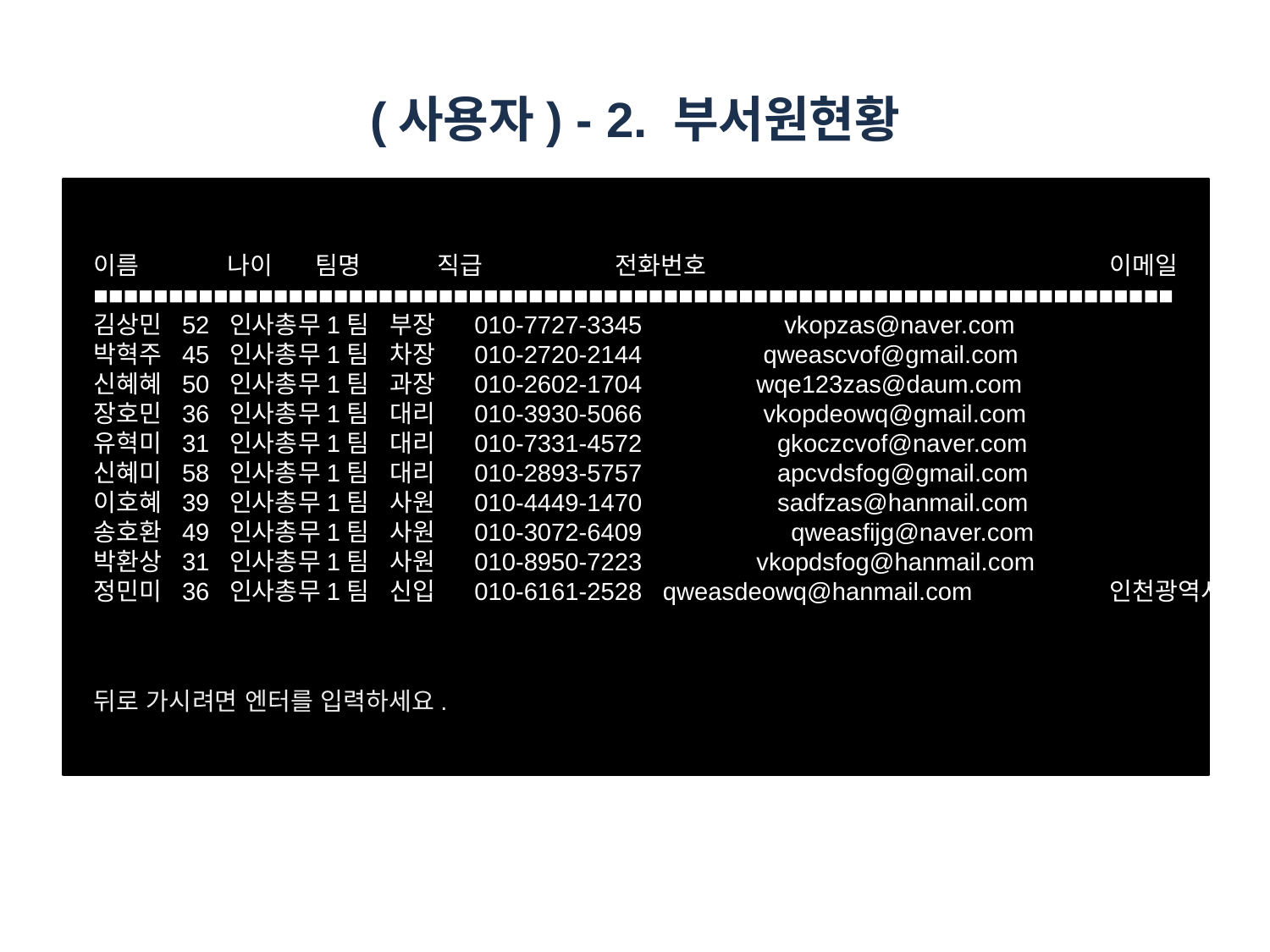

# (사용자) - 2. 부서원현황

이름	 나이      팀명           직급	  전화번호				이메일	       		주소
■■■■■■■■■■■■■■■■■■■■■■■■■■■■■■■■■■■■■■■■■■■■■■■■■■■■■■■■■■■■■■■■■■■■■■■■
김상민  52  인사총무1팀   부장	010-7727-3345 	        vkopzas@naver.com 		인천광역시
박혁주  45  인사총무1팀   차장	010-2720-2144 	     qweascvof@gmail.com 		부산광역시
신혜혜  50  인사총무1팀   과장	010-2602-1704 	    wqe123zas@daum.com 		인천광역시
장호민  36  인사총무1팀   대리	010-3930-5066 	     vkopdeowq@gmail.com 		경기도
유혁미  31  인사총무1팀   대리	010-7331-4572 	       gkoczcvof@naver.com 		경기도
신혜미  58  인사총무1팀   대리	010-2893-5757 	       apcvdsfog@gmail.com 		서울특별시
이호혜  39  인사총무1팀   사원	010-4449-1470 	       sadfzas@hanmail.com 		경상북도
송호환  49  인사총무1팀   사원	010-3072-6409 	         qweasfijg@naver.com 		부산광역시
박환상  31  인사총무1팀   사원	010-8950-7223 	    vkopdsfog@hanmail.com 		대구광역시
정민미  36  인사총무1팀   신입	010-6161-2528   qweasdeowq@hanmail.com 		인천광역시

이전                                             1/40                                                      다음
뒤로 가시려면 엔터를 입력하세요.